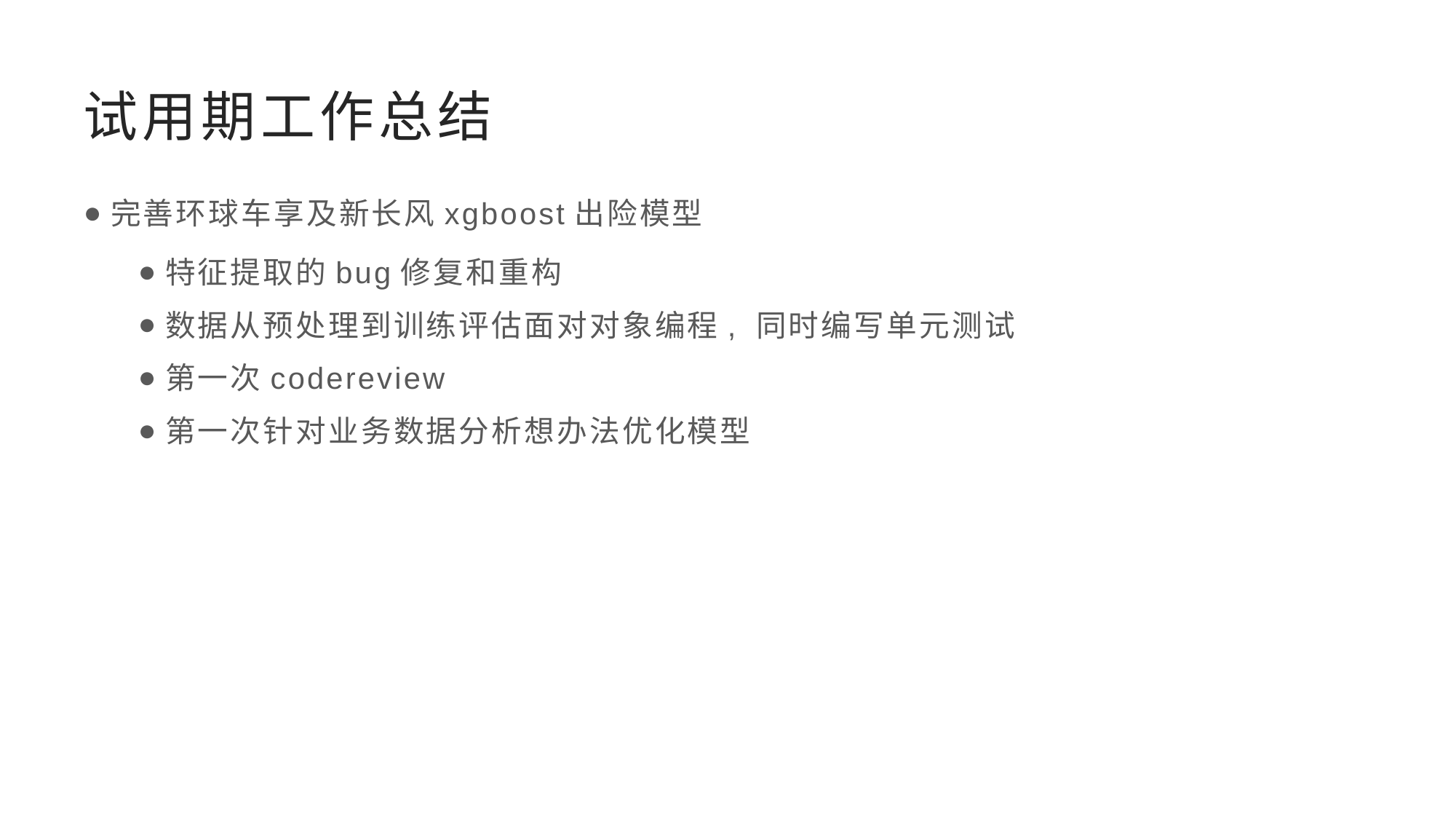

# 试用期工作总结
完善环球车享及新长风xgboost出险模型
特征提取的bug修复和重构
数据从预处理到训练评估面对对象编程, 同时编写单元测试
第一次codereview
第一次针对业务数据分析想办法优化模型